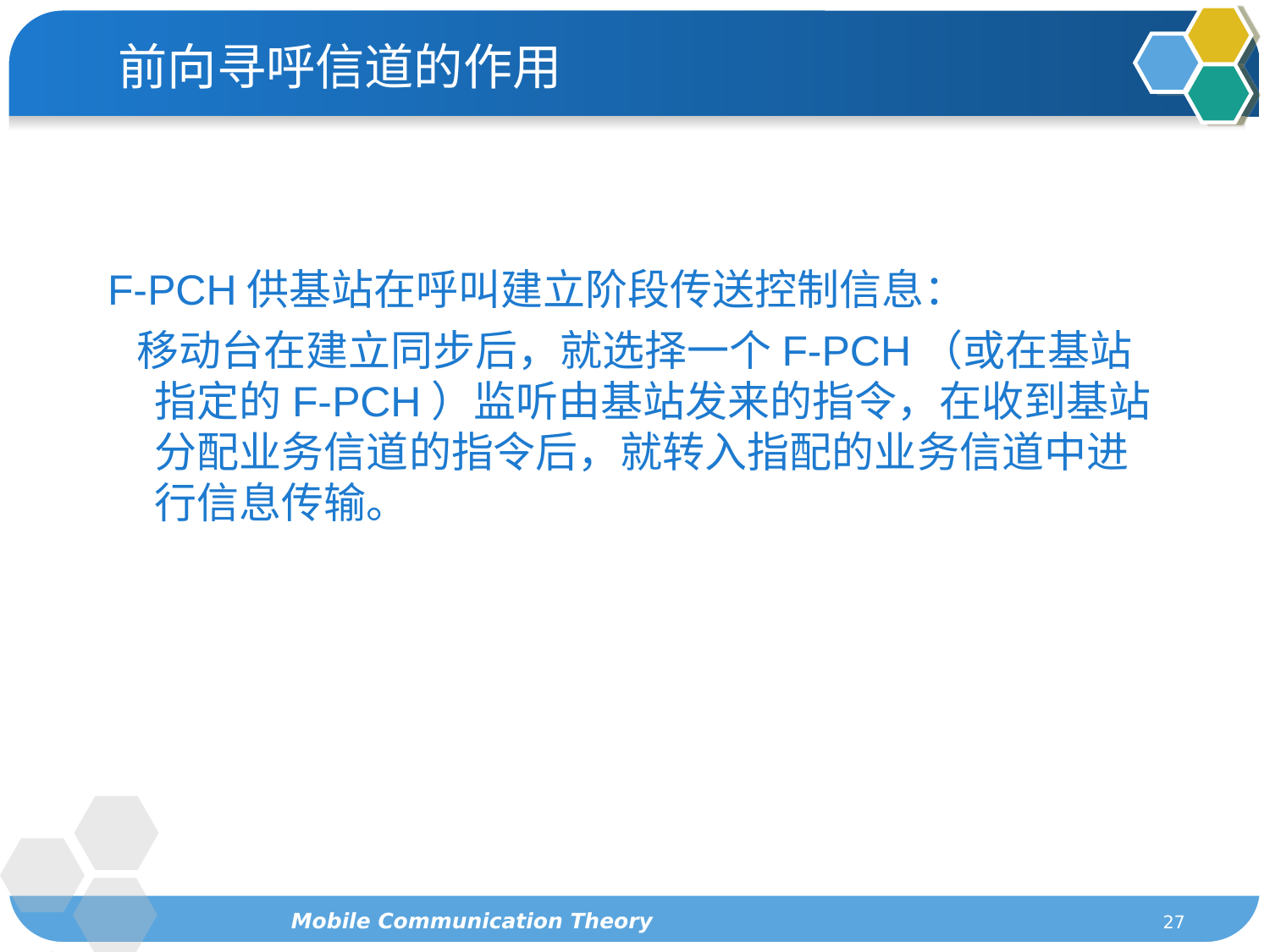

# 前向寻呼信道的作用
F-PCH供基站在呼叫建立阶段传送控制信息：
  移动台在建立同步后，就选择一个F-PCH（或在基站指定的F-PCH）监听由基站发来的指令，在收到基站分配业务信道的指令后，就转入指配的业务信道中进行信息传输。
Mobile Communication Theory